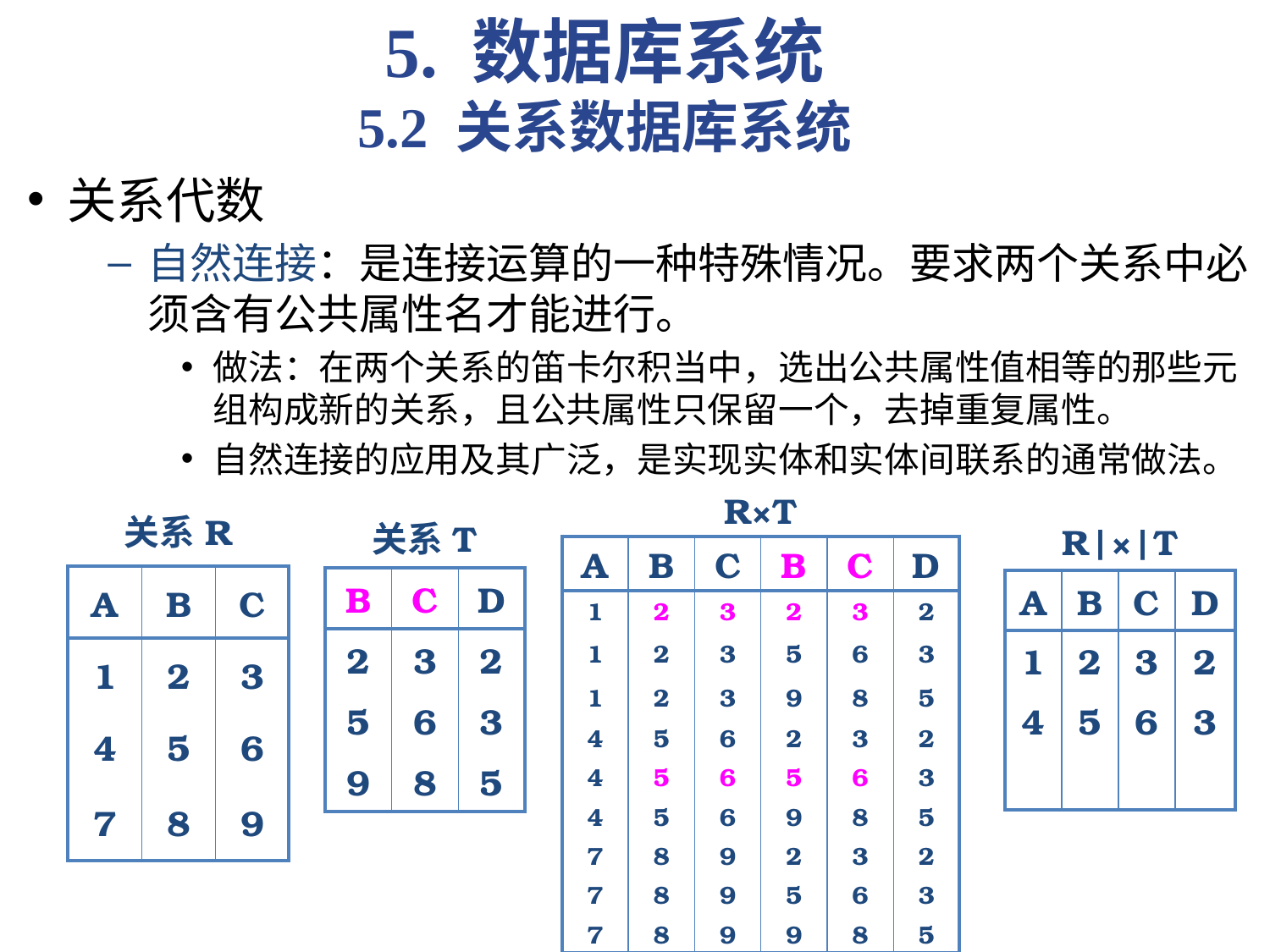

5. 数据库系统
5.2 关系数据库系统
关系代数
自然连接：是连接运算的一种特殊情况。要求两个关系中必须含有公共属性名才能进行。
做法：在两个关系的笛卡尔积当中，选出公共属性值相等的那些元组构成新的关系，且公共属性只保留一个，去掉重复属性。
自然连接的应用及其广泛，是实现实体和实体间联系的通常做法。
| R×T |  |  |  |  |  |
| --- | --- | --- | --- | --- | --- |
| A | B | C | B | C | D |
| 1 | 2 | 3 | 2 | 3 | 2 |
| 1 | 2 | 3 | 5 | 6 | 3 |
| 1 | 2 | 3 | 9 | 8 | 5 |
| 4 | 5 | 6 | 2 | 3 | 2 |
| 4 | 5 | 6 | 5 | 6 | 3 |
| 4 | 5 | 6 | 9 | 8 | 5 |
| 7 | 8 | 9 | 2 | 3 | 2 |
| 7 | 8 | 9 | 5 | 6 | 3 |
| 7 | 8 | 9 | 9 | 8 | 5 |
| 关系R |  |  |
| --- | --- | --- |
| A | B | C |
| 1 | 2 | 3 |
| 4 | 5 | 6 |
| 7 | 8 | 9 |
| 关系T |  |  |
| --- | --- | --- |
| B | C | D |
| 2 | 3 | 2 |
| 5 | 6 | 3 |
| 9 | 8 | 5 |
| R|×|T |  |  |  |
| --- | --- | --- | --- |
| A | B | C | D |
| 1 | 2 | 3 | 2 |
| 4 | 5 | 6 | 3 |
|  |  |  |  |
12